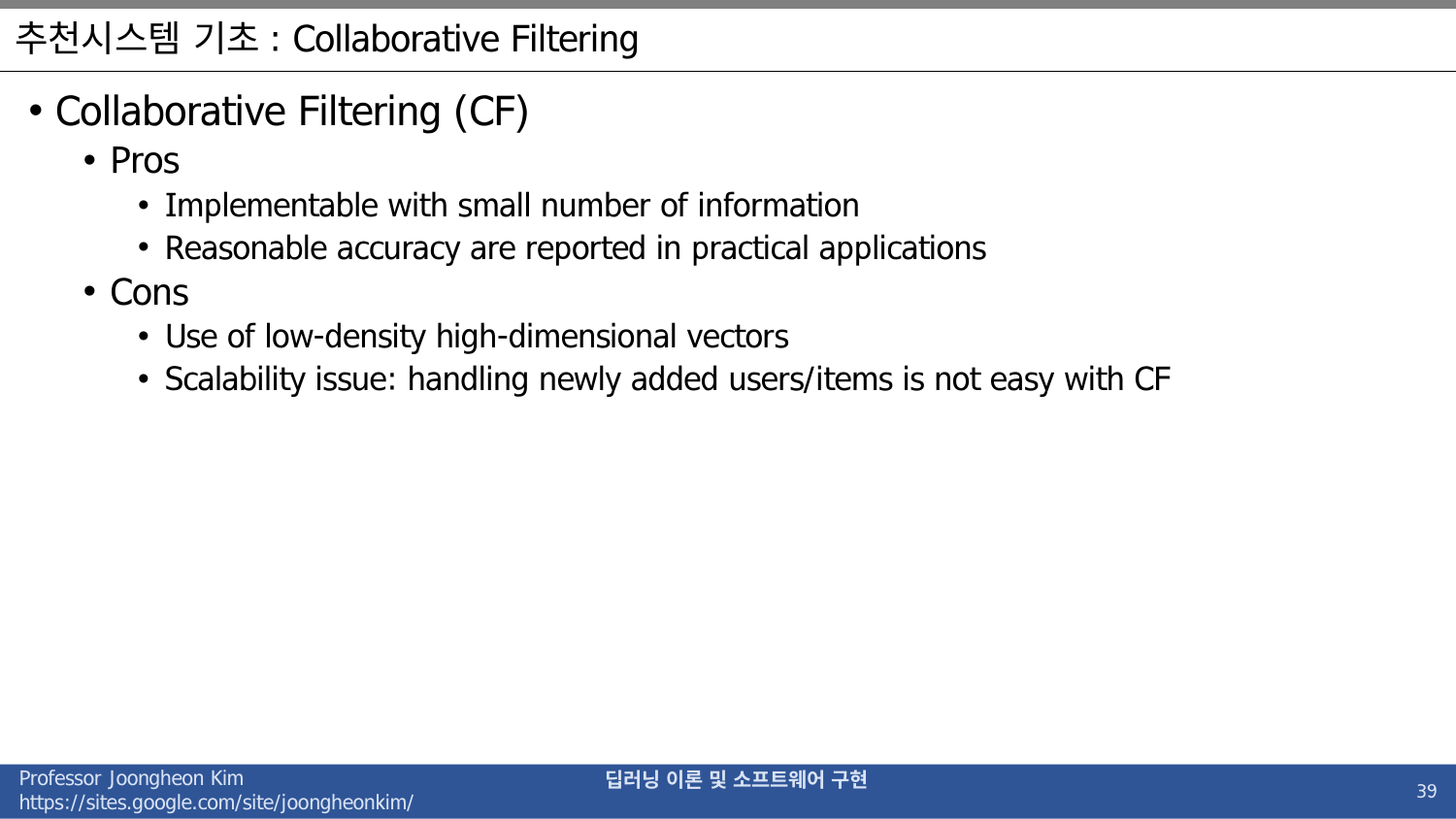

# 추천시스템 기초: Collaborative Filtering
Collaborative Filtering (CF)
Pros
Implementable with small number of information
Reasonable accuracy are reported in practical applications
Cons
Use of low-density high-dimensional vectors
Scalability issue: handling newly added users/items is not easy with CF
39